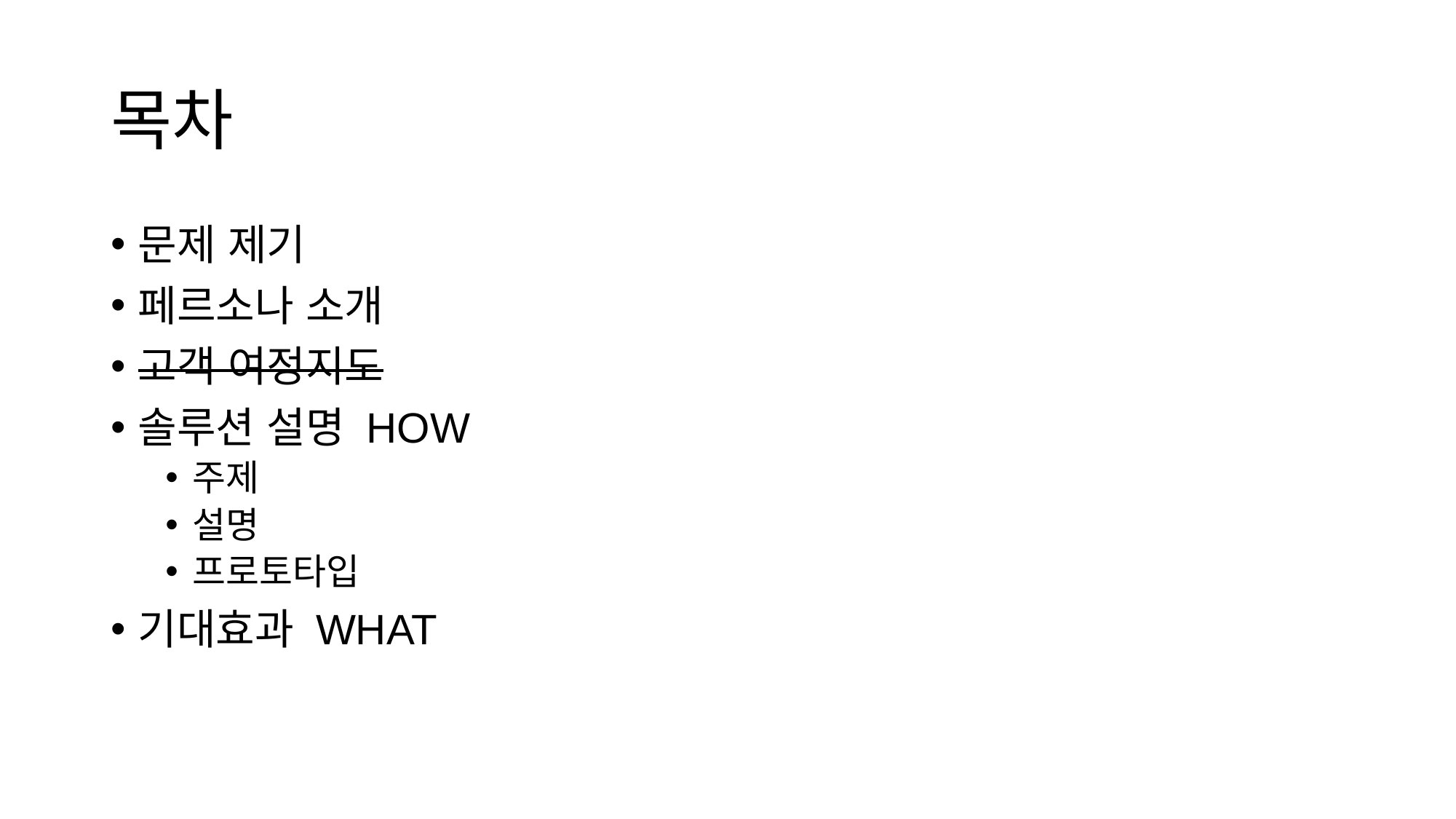

# 목차
문제 제기
페르소나 소개
고객 여정지도
솔루션 설명 HOW
주제
설명
프로토타입
기대효과 WHAT